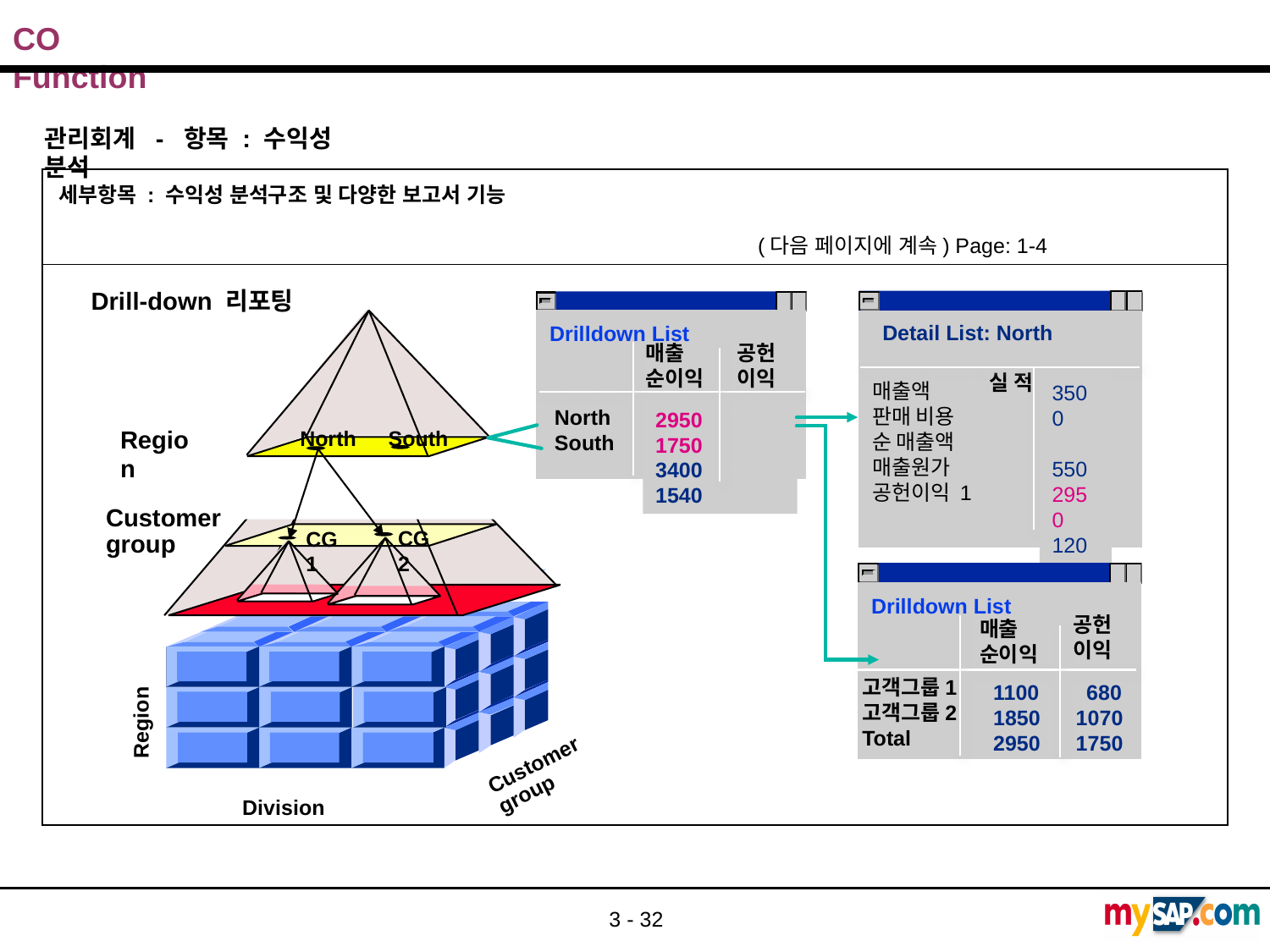

관리회계  -  항목 : 수익성 분석
세부항목 : 수익성 분석구조 및 다양한 보고서 기능

                                                                                                                      (다음 페이지에 계속) Page: 1-4
Drill-down 리포팅

Detail List: North
	실 적
매출액
판매 비용
순 매출액
매출원가
공헌이익 1
3500
  550
2950
1200
1750

Drilldown List
공헌
이익
매출
순이익
North
South
2950      1750
3400      1540

North
South

Region

Customer
group
CG2
CG1

Drilldown List

공헌
이익
매출
순이익
Region
고객그룹1
고객그룹2
Total

1100        680
1850      1070
2950      1750
Customer
group

Division